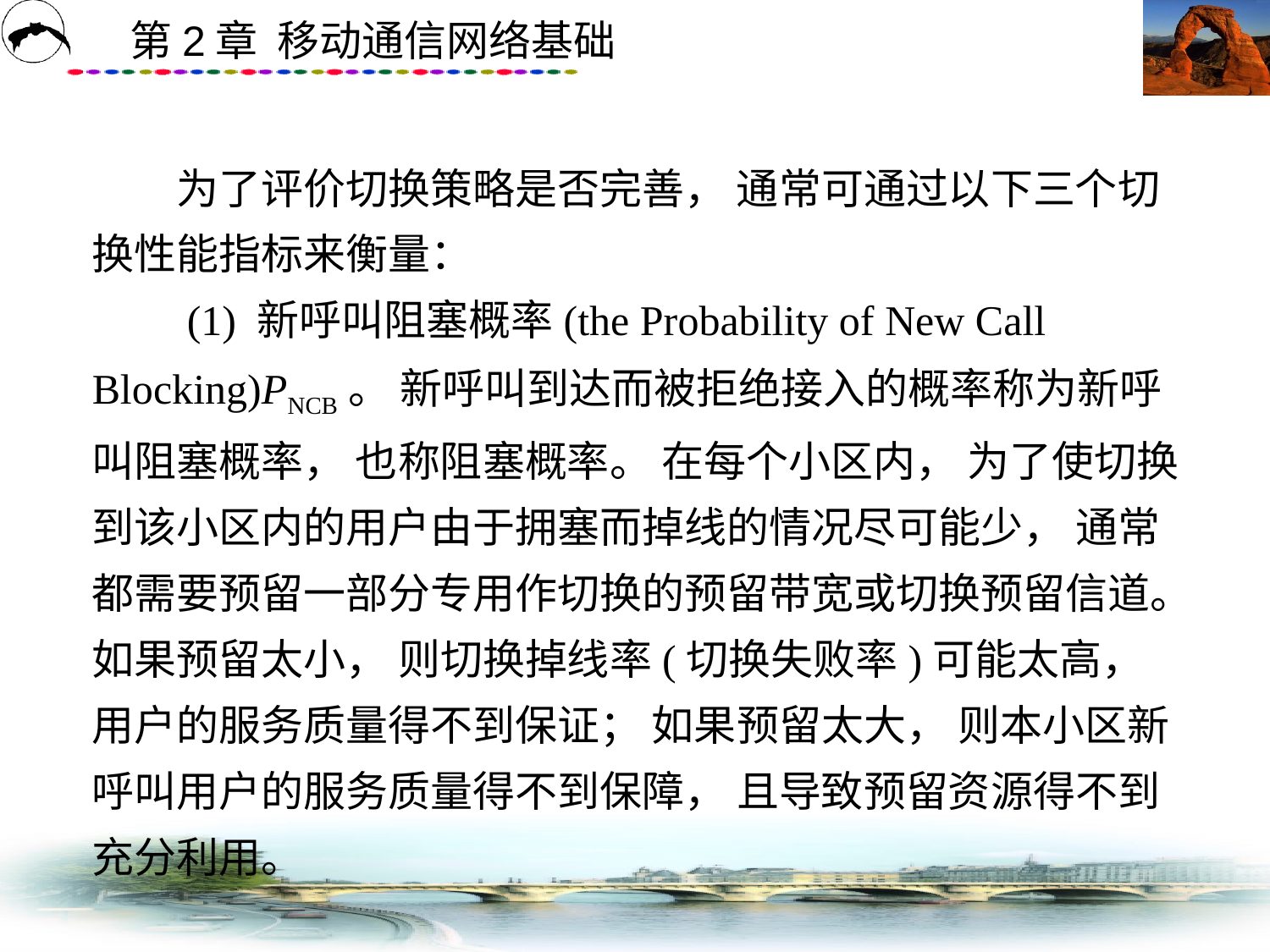

# 为了评价切换策略是否完善， 通常可通过以下三个切换性能指标来衡量： 　　(1) 新呼叫阻塞概率(the Probability of New Call Blocking)PNCB。 新呼叫到达而被拒绝接入的概率称为新呼叫阻塞概率， 也称阻塞概率。 在每个小区内， 为了使切换到该小区内的用户由于拥塞而掉线的情况尽可能少， 通常都需要预留一部分专用作切换的预留带宽或切换预留信道。 如果预留太小， 则切换掉线率(切换失败率)可能太高， 用户的服务质量得不到保证； 如果预留太大， 则本小区新呼叫用户的服务质量得不到保障， 且导致预留资源得不到充分利用。